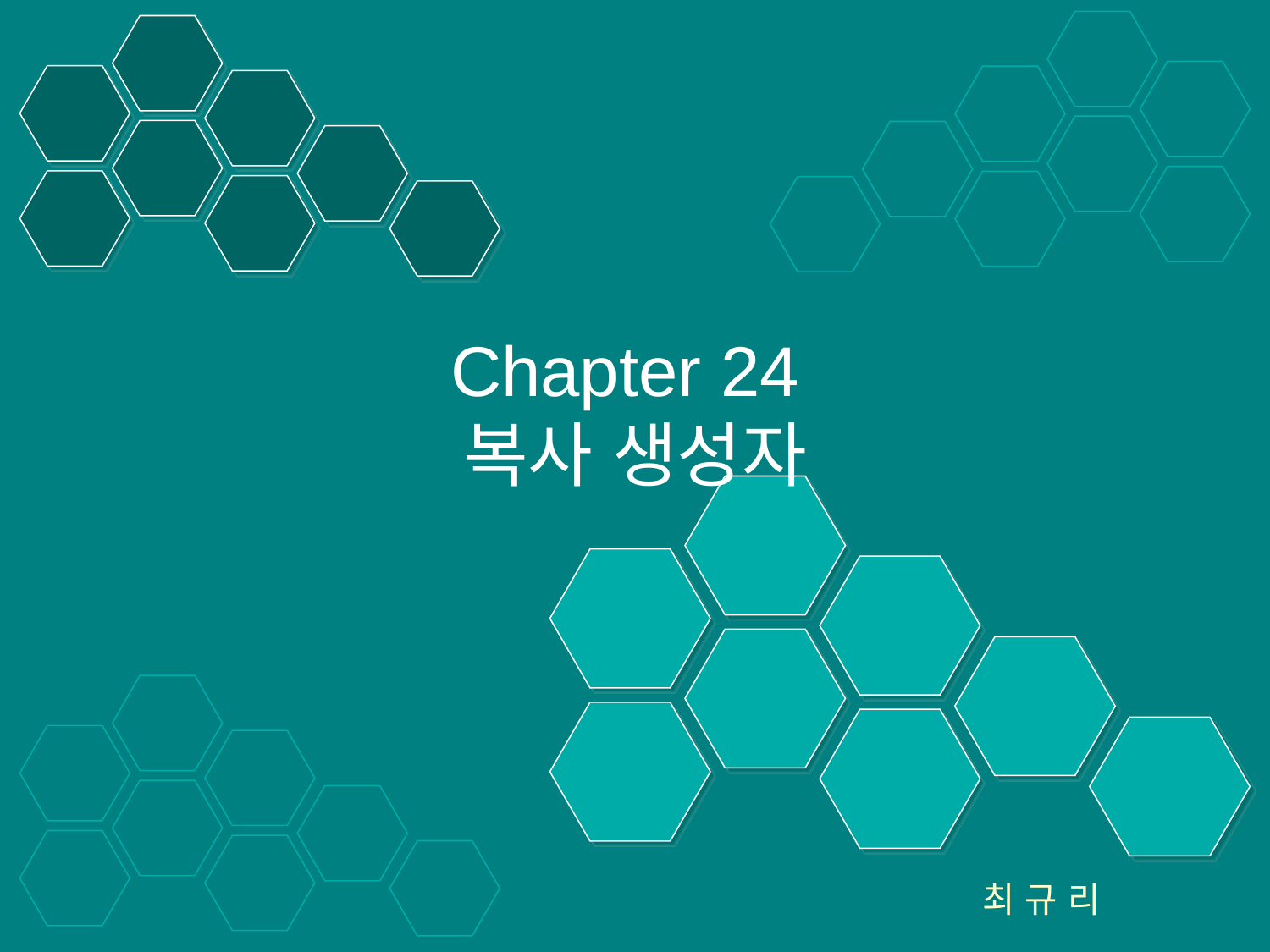

# Chapter 24 복사 생성자
최 규 리